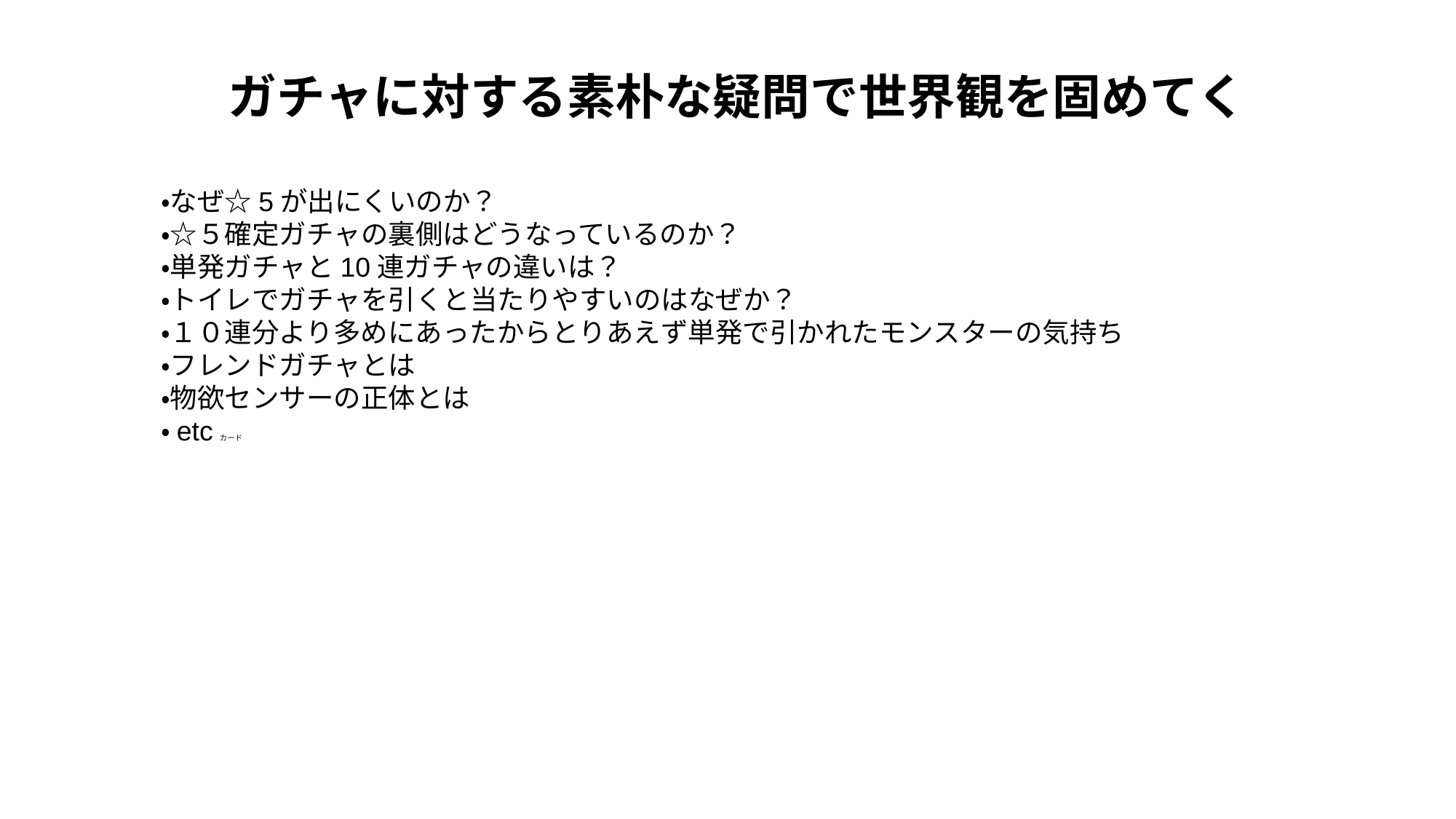

# ガチャに対する素朴な疑問で世界観を固めてく
・なぜ☆5が出にくいのか？
・☆５確定ガチャの裏側はどうなっているのか？
・単発ガチャと10連ガチャの違いは？
・トイレでガチャを引くと当たりやすいのはなぜか？
・１０連分より多めにあったからとりあえず単発で引かれたモンスターの気持ち
・フレンドガチャとは
・物欲センサーの正体とは
・etcカード